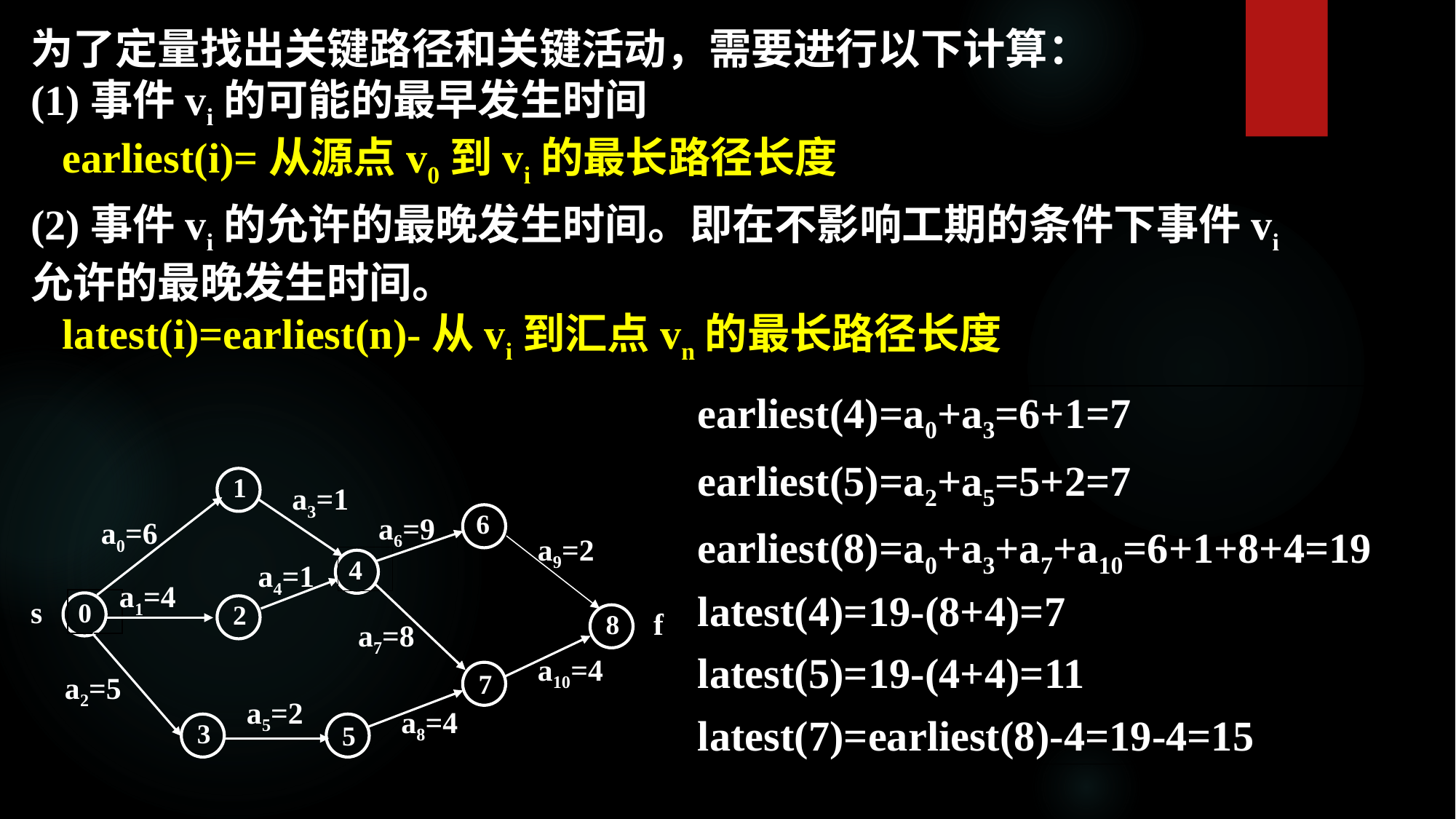

为了定量找出关键路径和关键活动，需要进行以下计算：
(1)事件vi的可能的最早发生时间
   earliest(i)=从源点v0到vi的最长路径长度
(2)事件vi的允许的最晚发生时间。即在不影响工期的条件下事件vi允许的最晚发生时间。
   latest(i)=earliest(n)-从vi到汇点vn的最长路径长度
earliest(4)=a0+a3=6+1=7
earliest(5)=a2+a5=5+2=7
earliest(8)=a0+a3+a7+a10=6+1+8+4=19
latest(4)=19-(8+4)=7
latest(5)=19-(4+4)=11
latest(7)=earliest(8)-4=19-4=15
1

a3=1

6
a6=9

a0=6
a9=2

4

a4=1
a1=4

s
0
2

f
8

a7=8

a10=4
7

a2=5
a5=2

a8=4
3
5